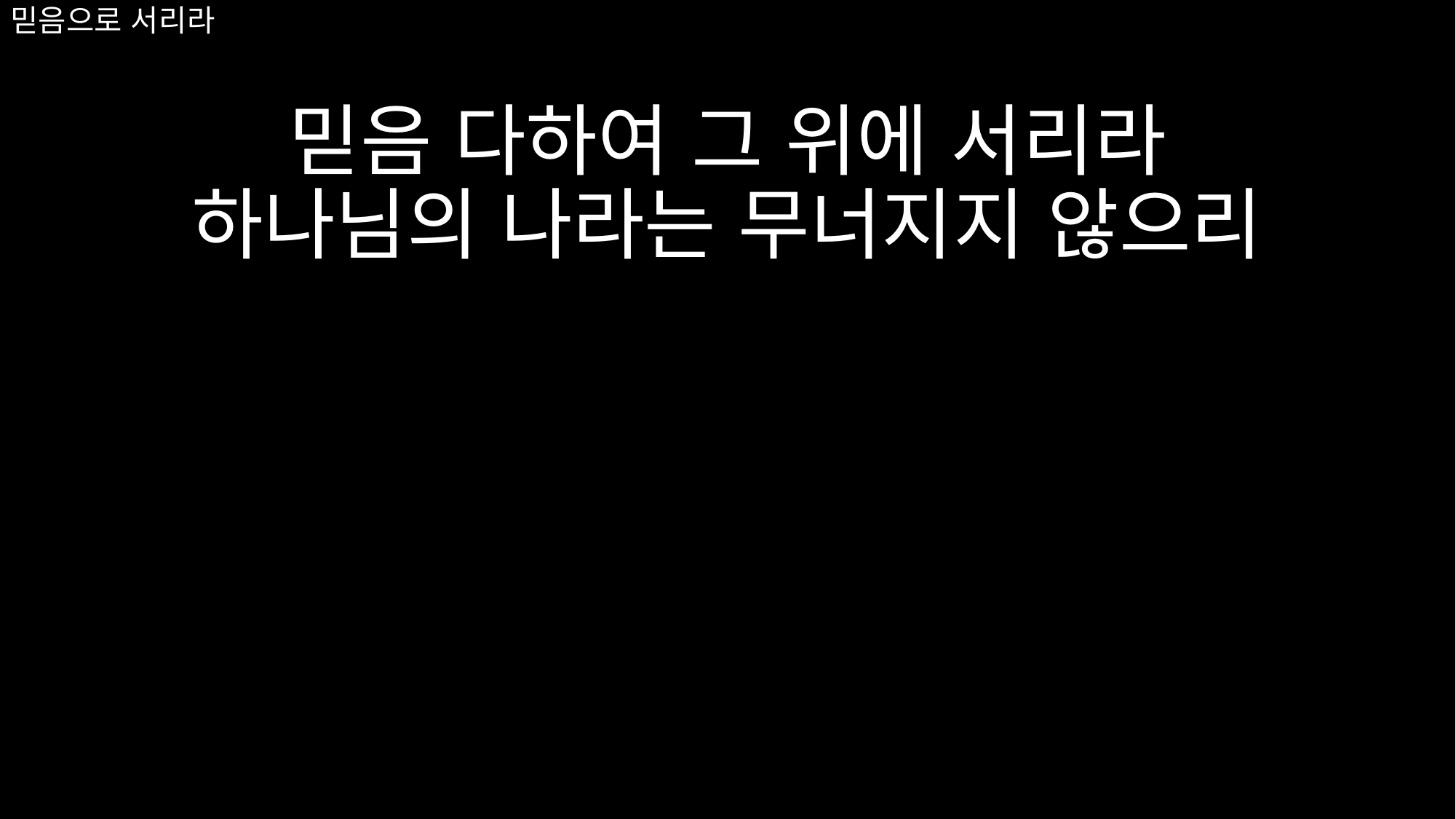

# 믿음으로 서리라
믿음 다하여 그 위에 서리라
하나님의 나라는 무너지지 않으리